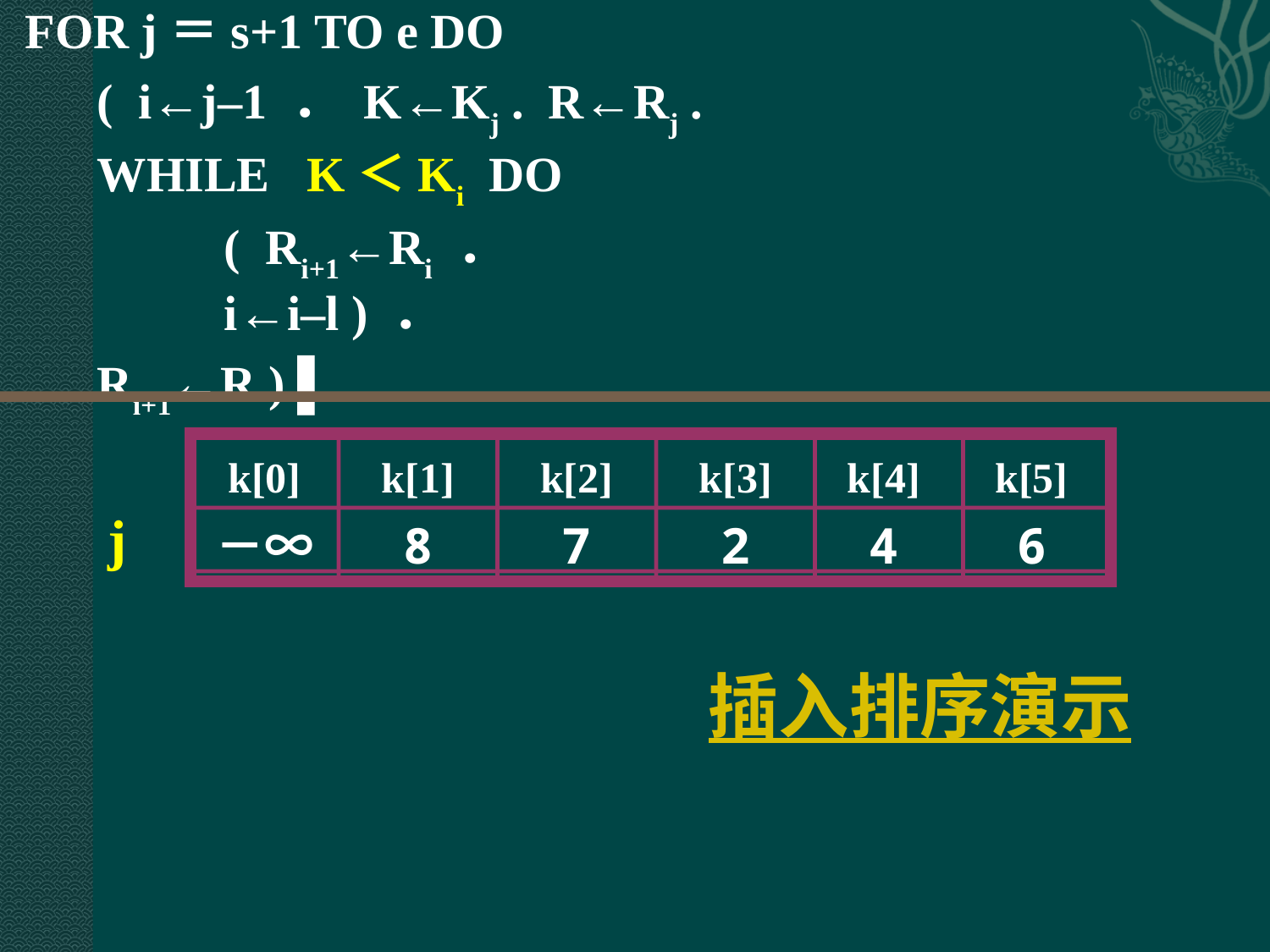

FOR j＝s+1 TO e DO
	(  i←j–1 ． K←Kj .  R←Rj .
	WHILE   K＜Ki  DO
		(  Ri+1←Ri ．
		i←i–l ) ．
	Ri+1←R ) ▌

k[0]
k[1]
k[2]
k[3]
k[4]
k[5]

－∞
8
7
2
4
6

j

插入排序演示